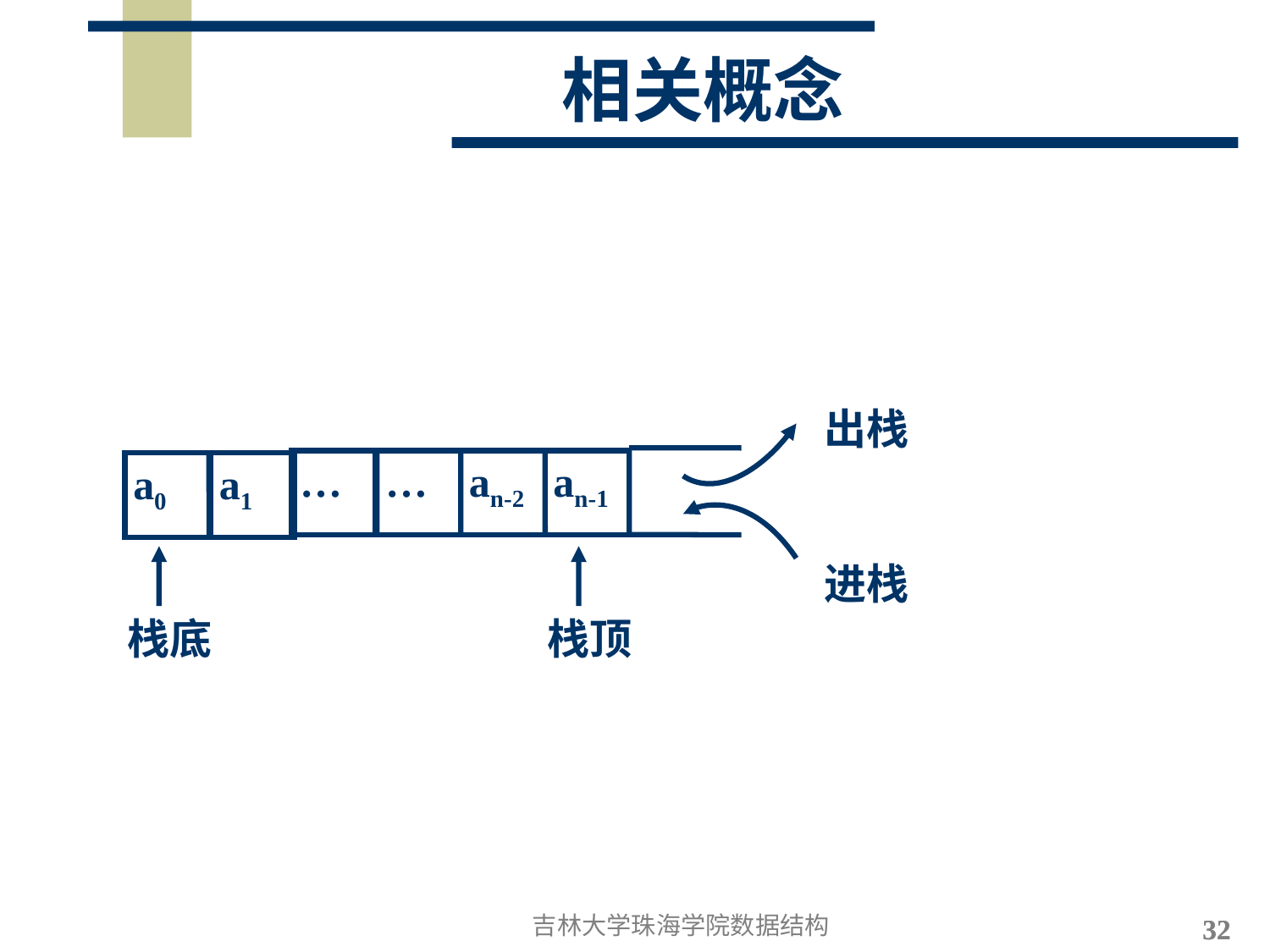

# 相关概念
出栈

进栈

…

…

an-2

an-1

a0
a1

栈底
栈顶
吉林大学珠海学院数据结构